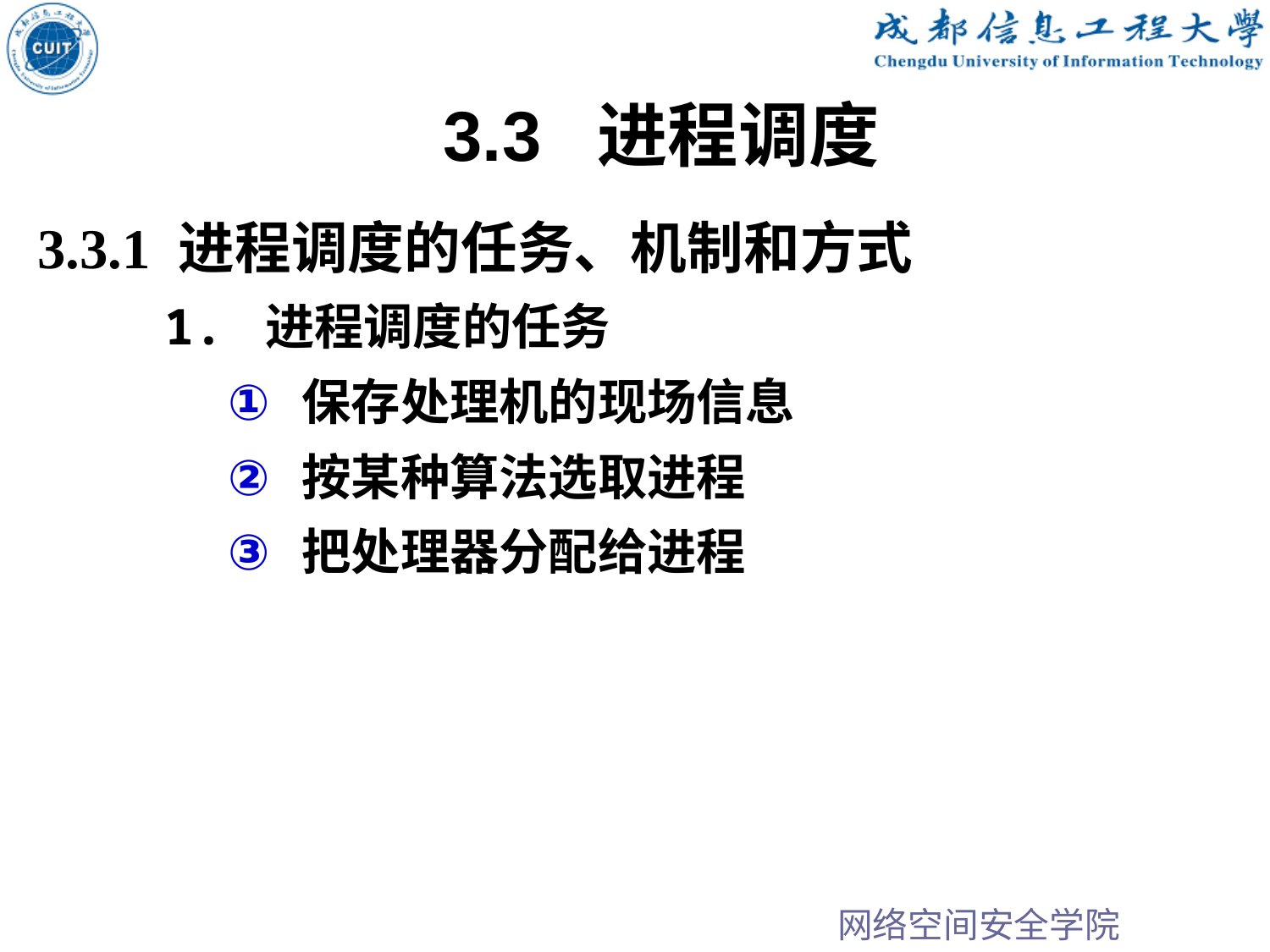

3.3  进程调度
3.3.1 进程调度的任务、机制和方式
1. 进程调度的任务
保存处理机的现场信息
按某种算法选取进程
把处理器分配给进程